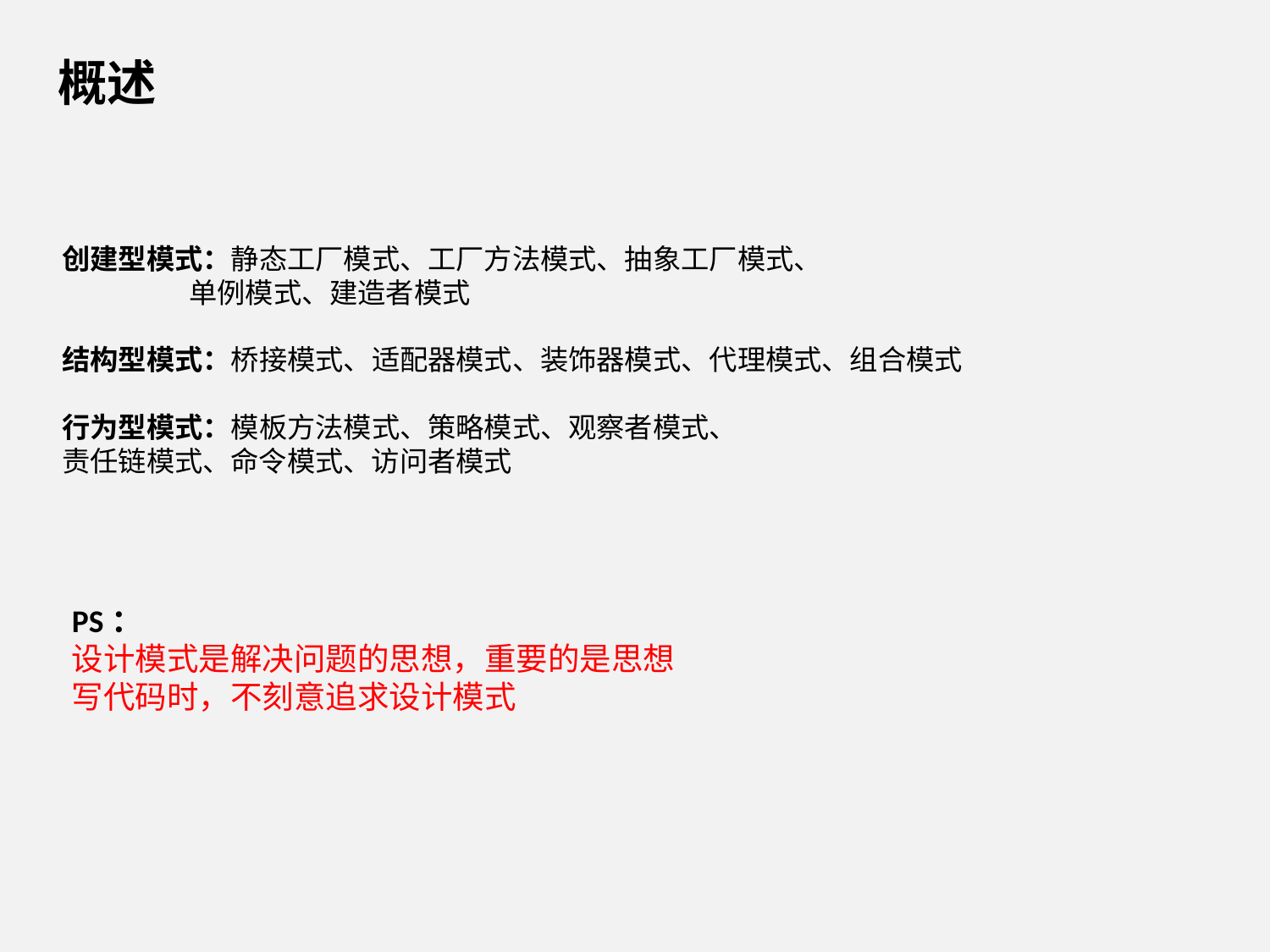

概述

创建型模式：静态工厂模式、工厂方法模式、抽象工厂模式、
	单例模式、建造者模式

结构型模式：桥接模式、适配器模式、装饰器模式、代理模式、组合模式

行为型模式：模板方法模式、策略模式、观察者模式、
责任链模式、命令模式、访问者模式

PS：
设计模式是解决问题的思想，重要的是思想
写代码时，不刻意追求设计模式